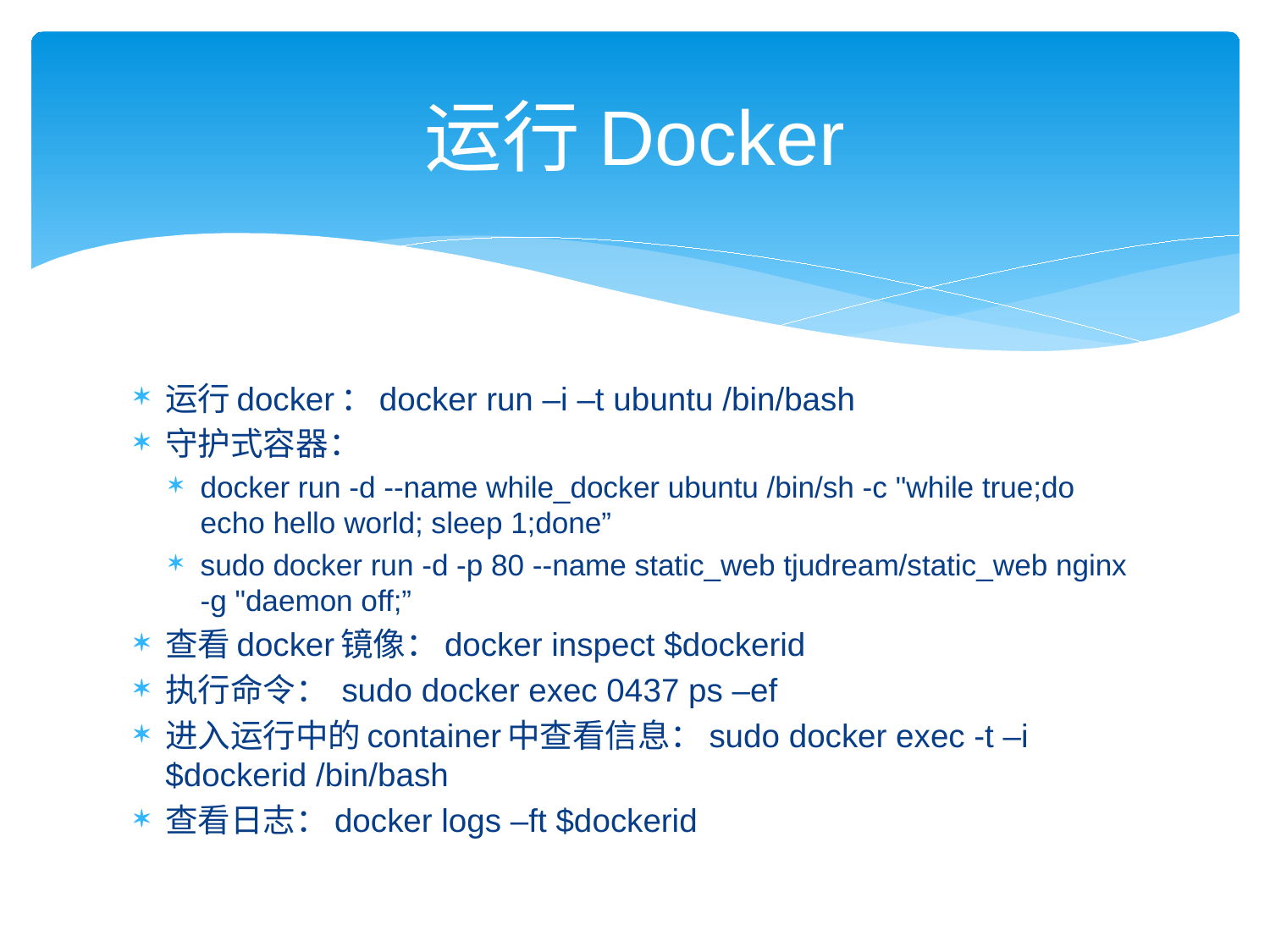

# 运行Docker
运行docker：docker run –i –t ubuntu /bin/bash
守护式容器：
docker run -d --name while_docker ubuntu /bin/sh -c "while true;do echo hello world; sleep 1;done”
sudo docker run -d -p 80 --name static_web tjudream/static_web nginx -g "daemon off;”
查看docker镜像：docker inspect $dockerid
执行命令： sudo docker exec 0437 ps –ef
进入运行中的container中查看信息：sudo docker exec -t –i $dockerid /bin/bash
查看日志：docker logs –ft $dockerid